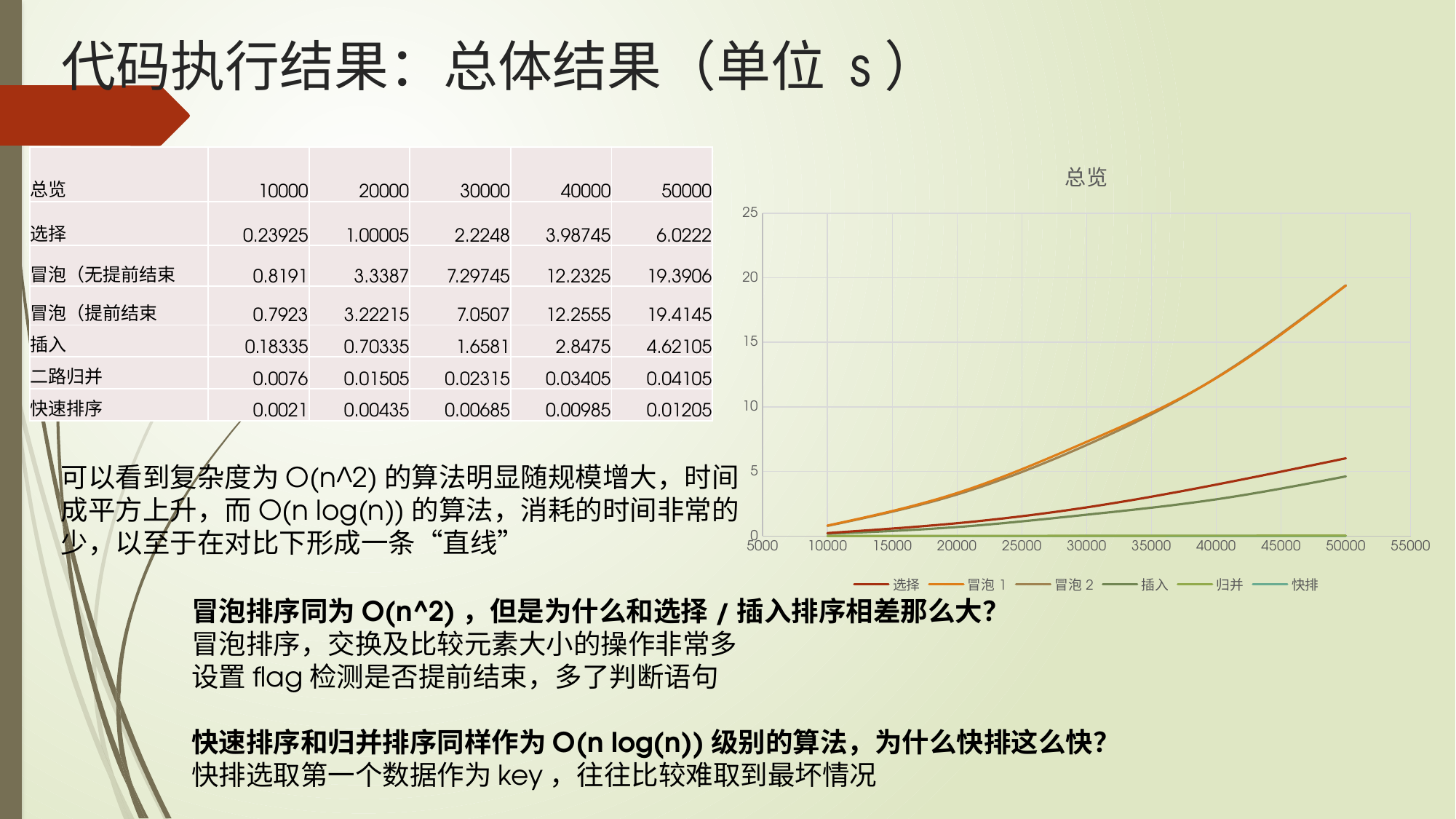

# 代码执行结果：总体结果（单位 s）

### Chart: 总览

| Category |  |  |  |  |  |  |
|---|---|---|---|---|---|---|
| 总览 | 10000 | 20000 | 30000 | 40000 | 50000 |
| --- | --- | --- | --- | --- | --- |
| 选择 | 0.23925 | 1.00005 | 2.2248 | 3.98745 | 6.0222 |
| 冒泡（无提前结束 | 0.8191 | 3.3387 | 7.29745 | 12.2325 | 19.3906 |
| 冒泡（提前结束 | 0.7923 | 3.22215 | 7.0507 | 12.2555 | 19.4145 |
| 插入 | 0.18335 | 0.70335 | 1.6581 | 2.8475 | 4.62105 |
| 二路归并 | 0.0076 | 0.01505 | 0.02315 | 0.03405 | 0.04105 |
| 快速排序 | 0.0021 | 0.00435 | 0.00685 | 0.00985 | 0.01205 |
可以看到复杂度为O(n^2)的算法明显随规模增大，时间成平方上升，而O(n log(n))的算法，消耗的时间非常的少，以至于在对比下形成一条“直线”

冒泡排序同为O(n^2)，但是为什么和选择/插入排序相差那么大？
冒泡排序，交换及比较元素大小的操作非常多
设置flag检测是否提前结束，多了判断语句

快速排序和归并排序同样作为O(n log(n))级别的算法，为什么快排这么快？
快排选取第一个数据作为key，往往比较难取到最坏情况